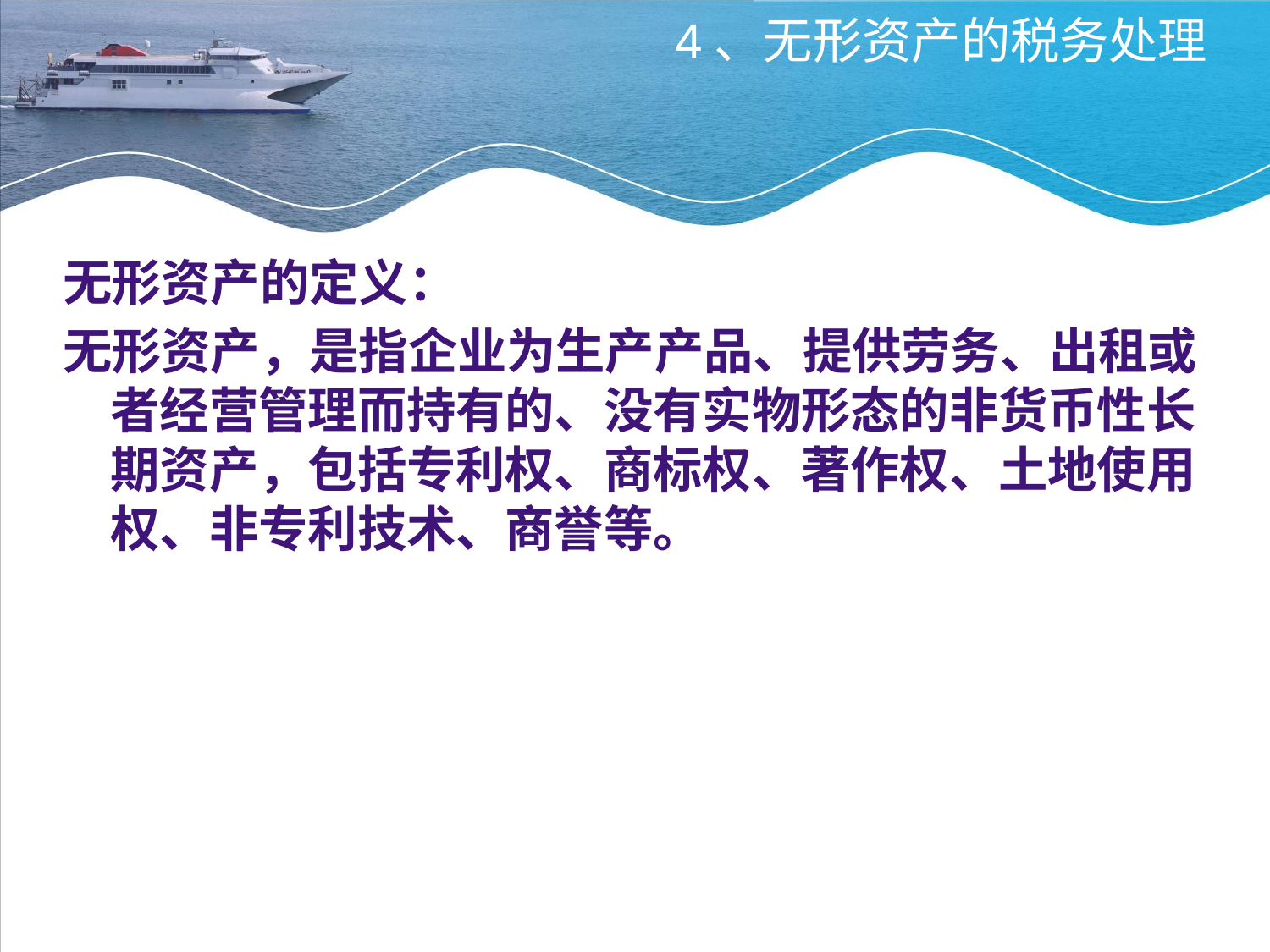

# 4、无形资产的税务处理
无形资产的定义：
无形资产，是指企业为生产产品、提供劳务、出租或者经营管理而持有的、没有实物形态的非货币性长期资产，包括专利权、商标权、著作权、土地使用权、非专利技术、商誉等。